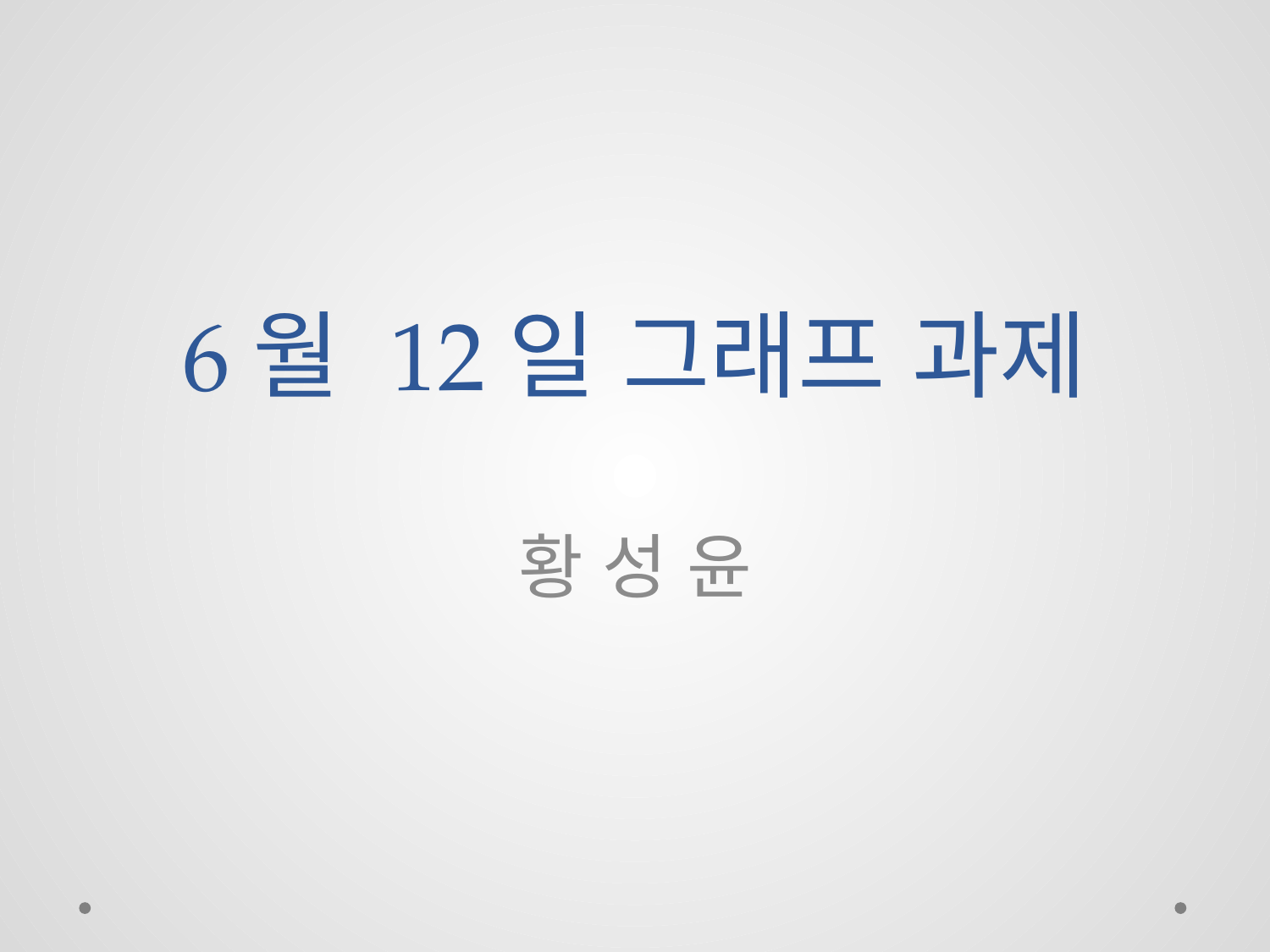

# 6월 12일 그래프 과제
황 성 윤